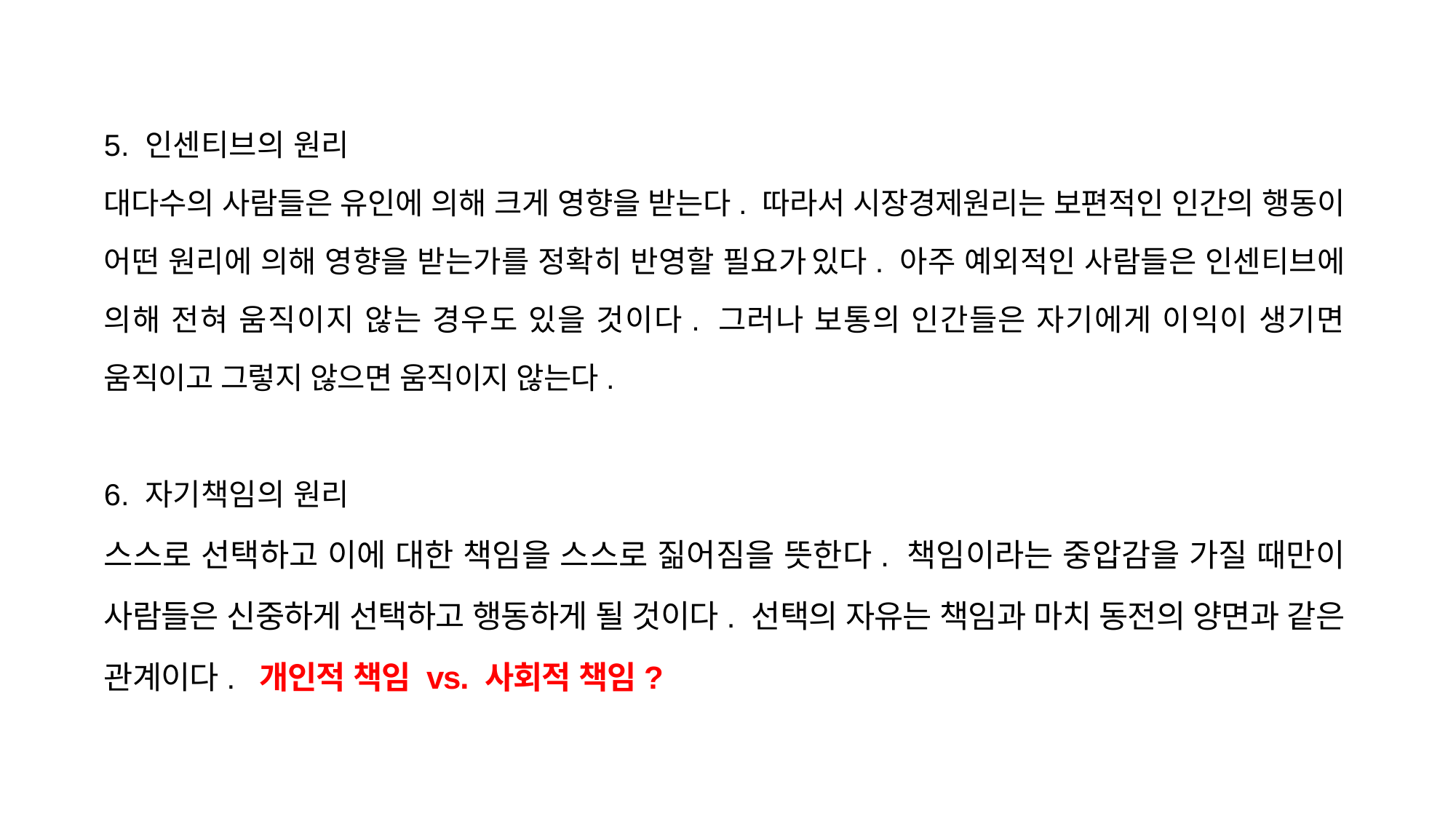

5. 인센티브의 원리
대다수의 사람들은 유인에 의해 크게 영향을 받는다. 따라서 시장경제원리는 보편적인 인간의 행동이 어떤 원리에 의해 영향을 받는가를 정확히 반영할 필요가 있다. 아주 예외적인 사람들은 인센티브에 의해 전혀 움직이지 않는 경우도 있을 것이다. 그러나 보통의 인간들은 자기에게 이익이 생기면 움직이고 그렇지 않으면 움직이지 않는다.

6. 자기책임의 원리
스스로 선택하고 이에 대한 책임을 스스로 짊어짐을 뜻한다. 책임이라는 중압감을 가질 때만이 사람들은 신중하게 선택하고 행동하게 될 것이다. 선택의 자유는 책임과 마치 동전의 양면과 같은 관계이다.  개인적 책임 vs. 사회적 책임?